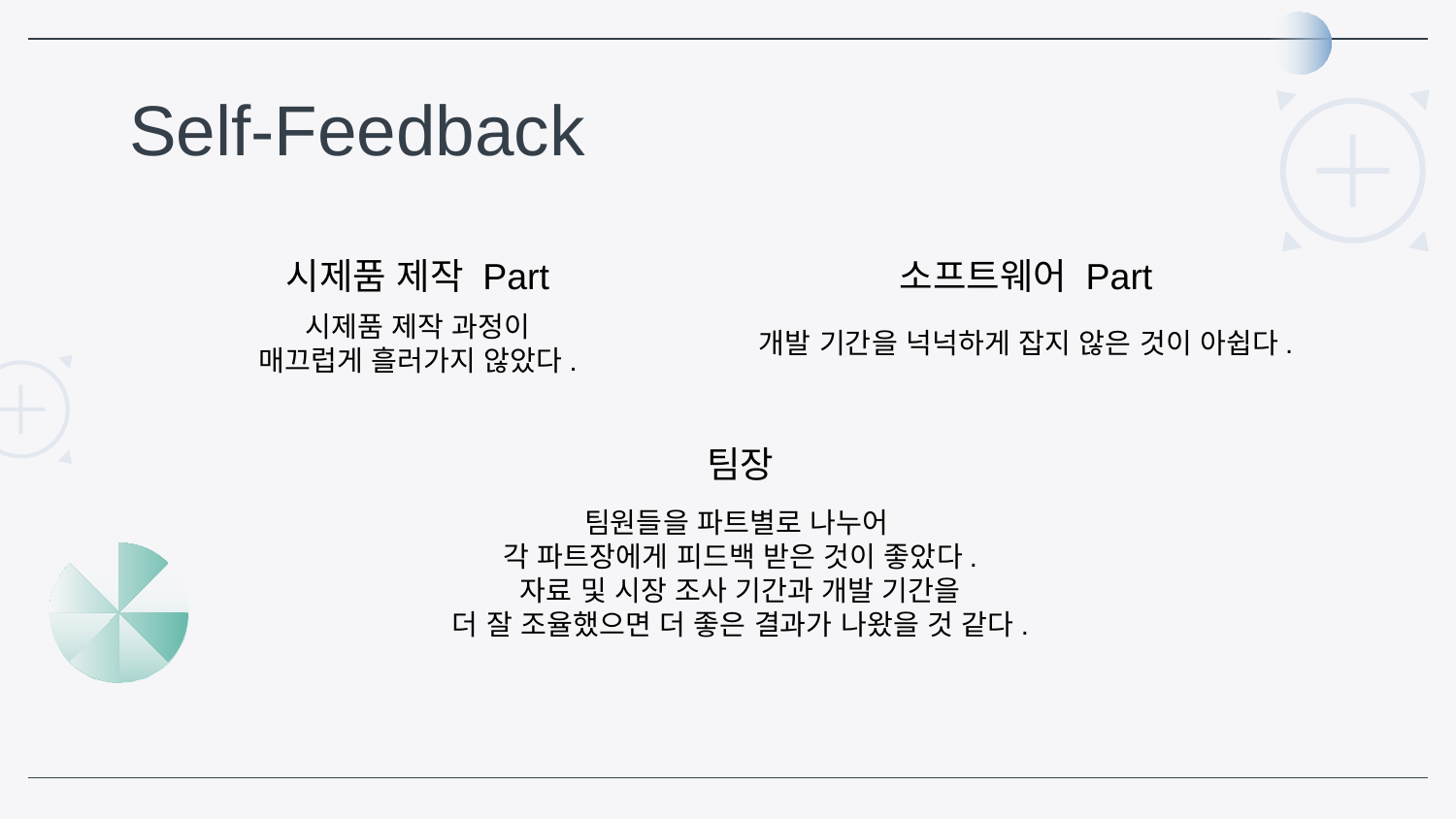

# Self-Feedback

시제품 제작 Part
소프트웨어 Part
시제품 제작 과정이
매끄럽게 흘러가지 않았다.
개발 기간을 넉넉하게 잡지 않은 것이 아쉽다.
팀장
팀원들을 파트별로 나누어
각 파트장에게 피드백 받은 것이 좋았다.
자료 및 시장 조사 기간과 개발 기간을
더 잘 조율했으면 더 좋은 결과가 나왔을 것 같다.